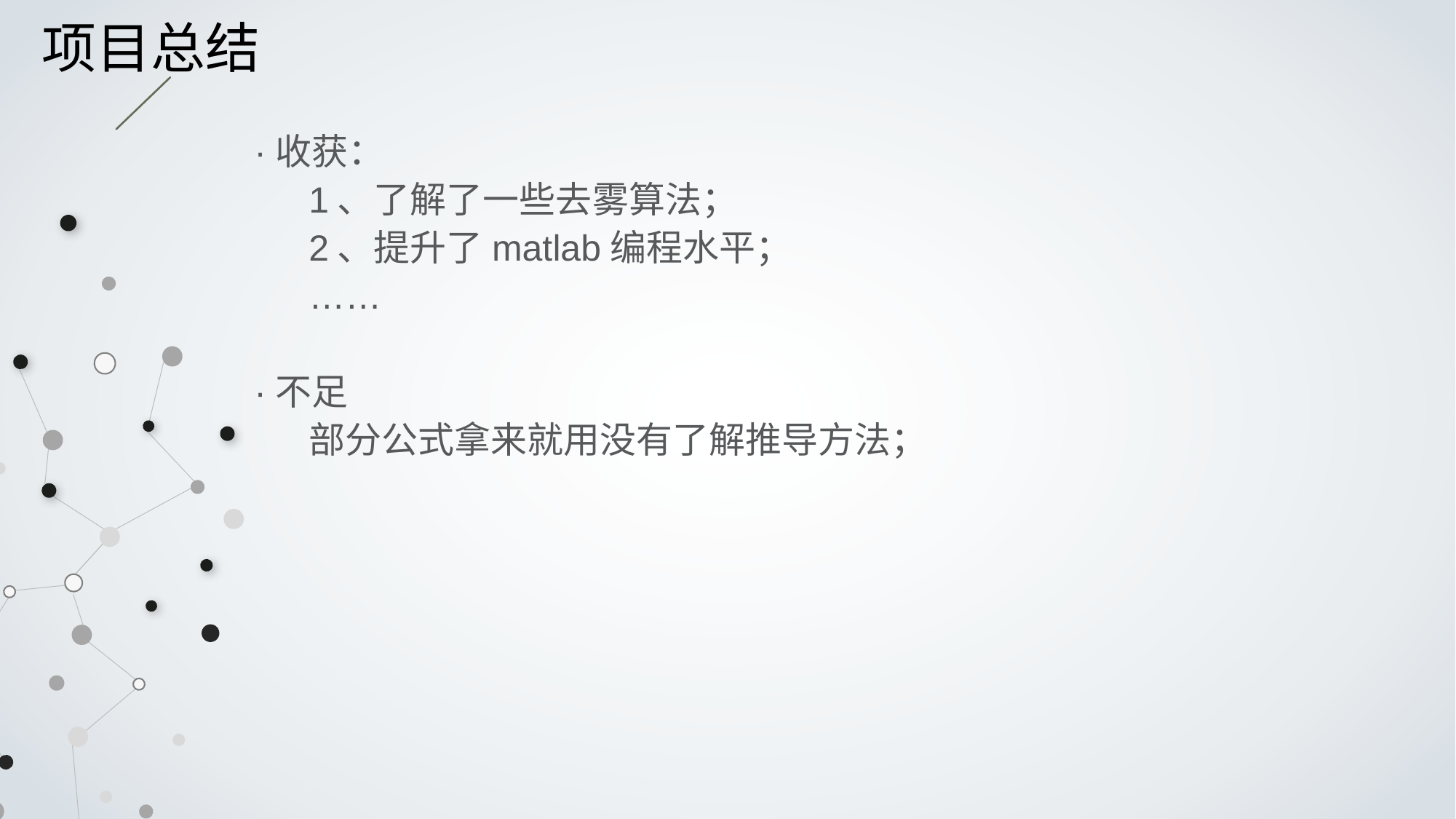

项目总结
·收获：
1、了解了一些去雾算法；
2、提升了matlab编程水平；
……

·不足
部分公式拿来就用没有了解推导方法；